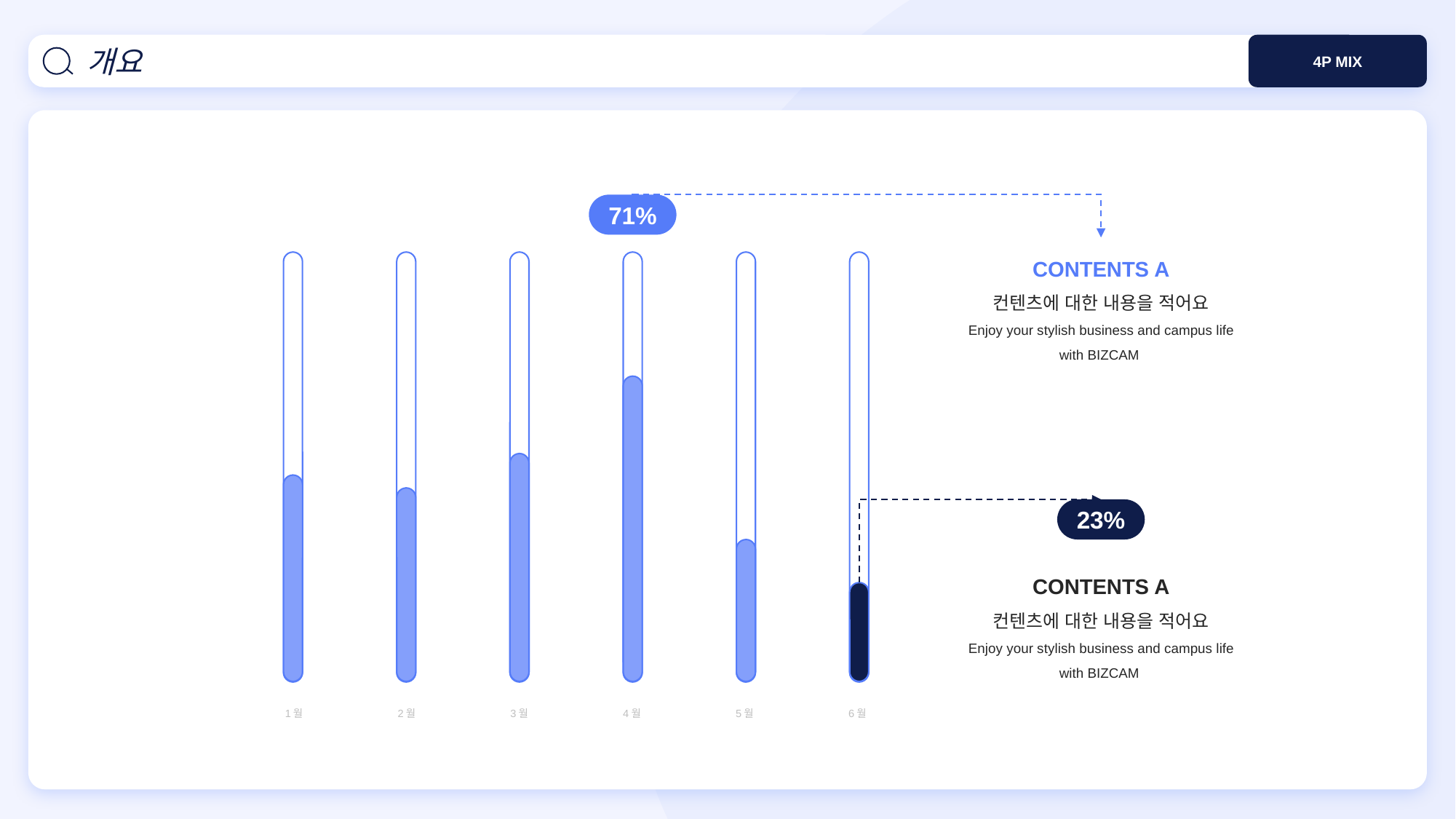

개요
4P MIX

71%
CONTENTS A
컨텐츠에 대한 내용을 적어요
Enjoy your stylish business and campus life with BIZCAM

23%

CONTENTS A
컨텐츠에 대한 내용을 적어요
Enjoy your stylish business and campus life with BIZCAM

| 1월 | 2월 | 3월 | 4월 | 5월 | 6월 |
| --- | --- | --- | --- | --- | --- |